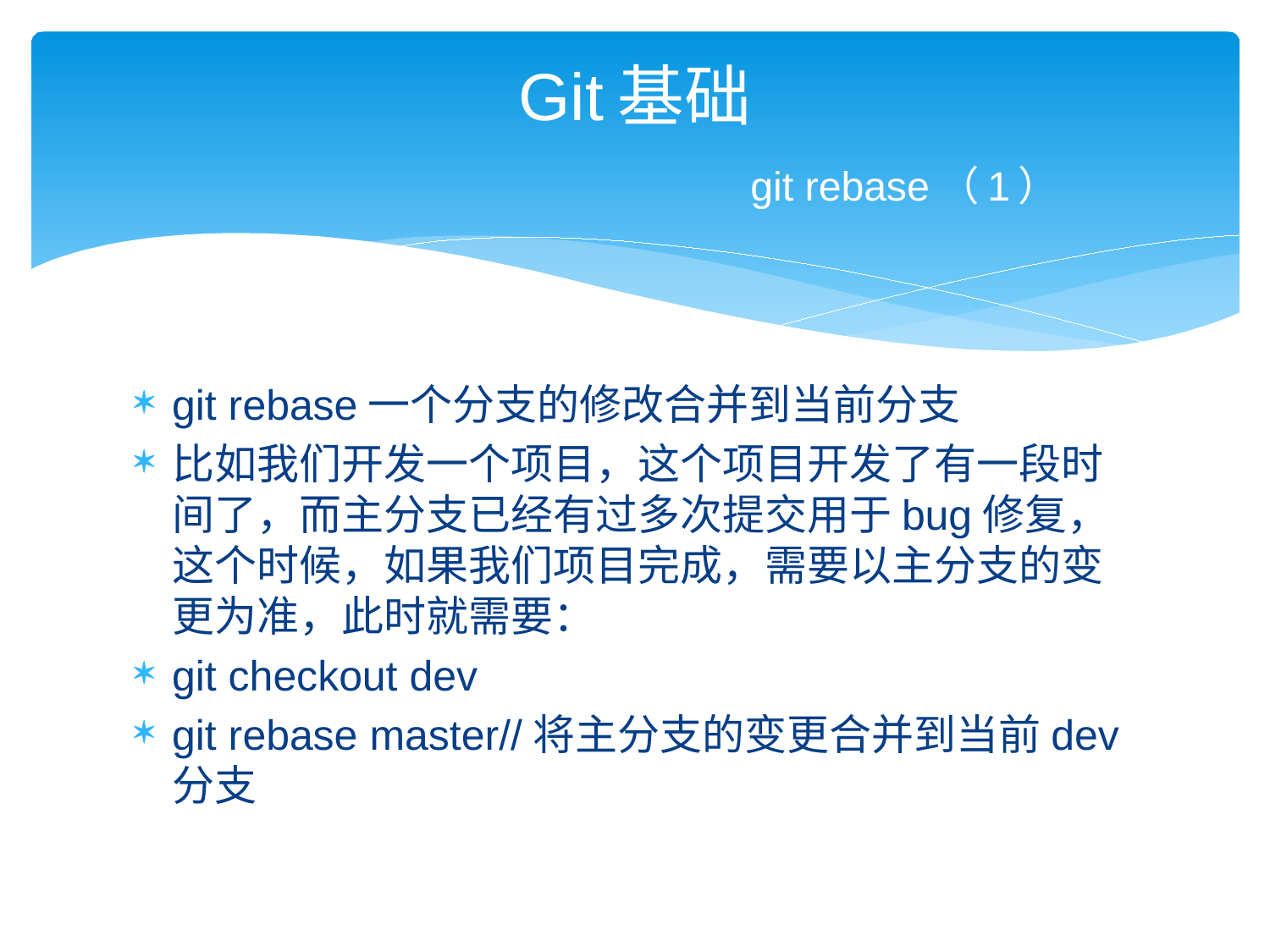

# Git基础 git rebase（1）
git rebase一个分支的修改合并到当前分支
比如我们开发一个项目，这个项目开发了有一段时间了，而主分支已经有过多次提交用于bug修复，这个时候，如果我们项目完成，需要以主分支的变更为准，此时就需要：
git checkout dev
git rebase master//将主分支的变更合并到当前dev分支